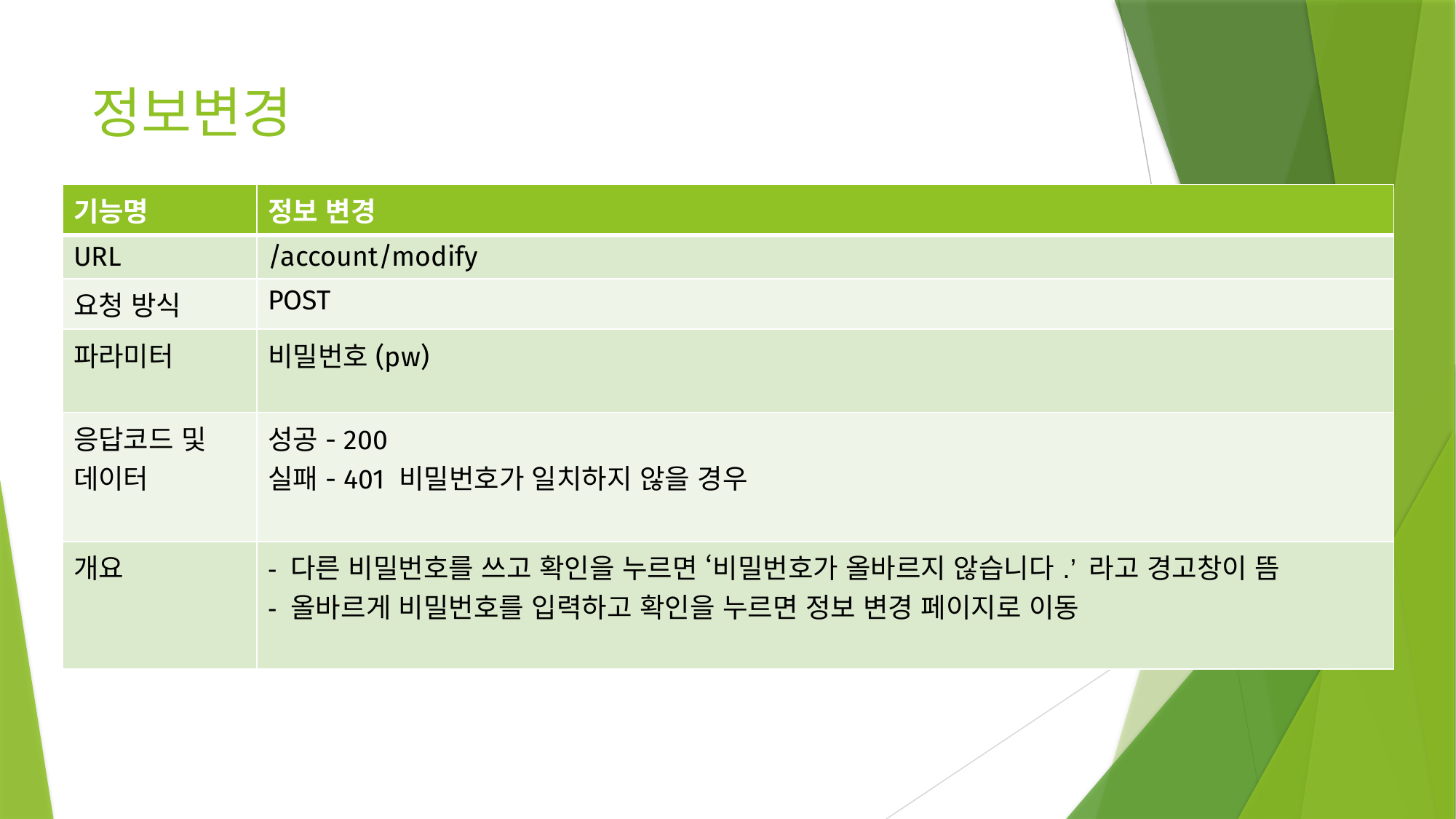

정보변경
| 기능명 | 정보 변경 |
| --- | --- |
| URL | /account/modify |
| 요청 방식 | POST |
| 파라미터 | 비밀번호(pw) |
| 응답코드 및 데이터 | 성공- 200 실패- 401 비밀번호가 일치하지 않을 경우 |
| 개요 | - 다른 비밀번호를 쓰고 확인을 누르면 ‘비밀번호가 올바르지 않습니다.’ 라고 경고창이 뜸 - 올바르게 비밀번호를 입력하고 확인을 누르면 정보 변경 페이지로 이동 |